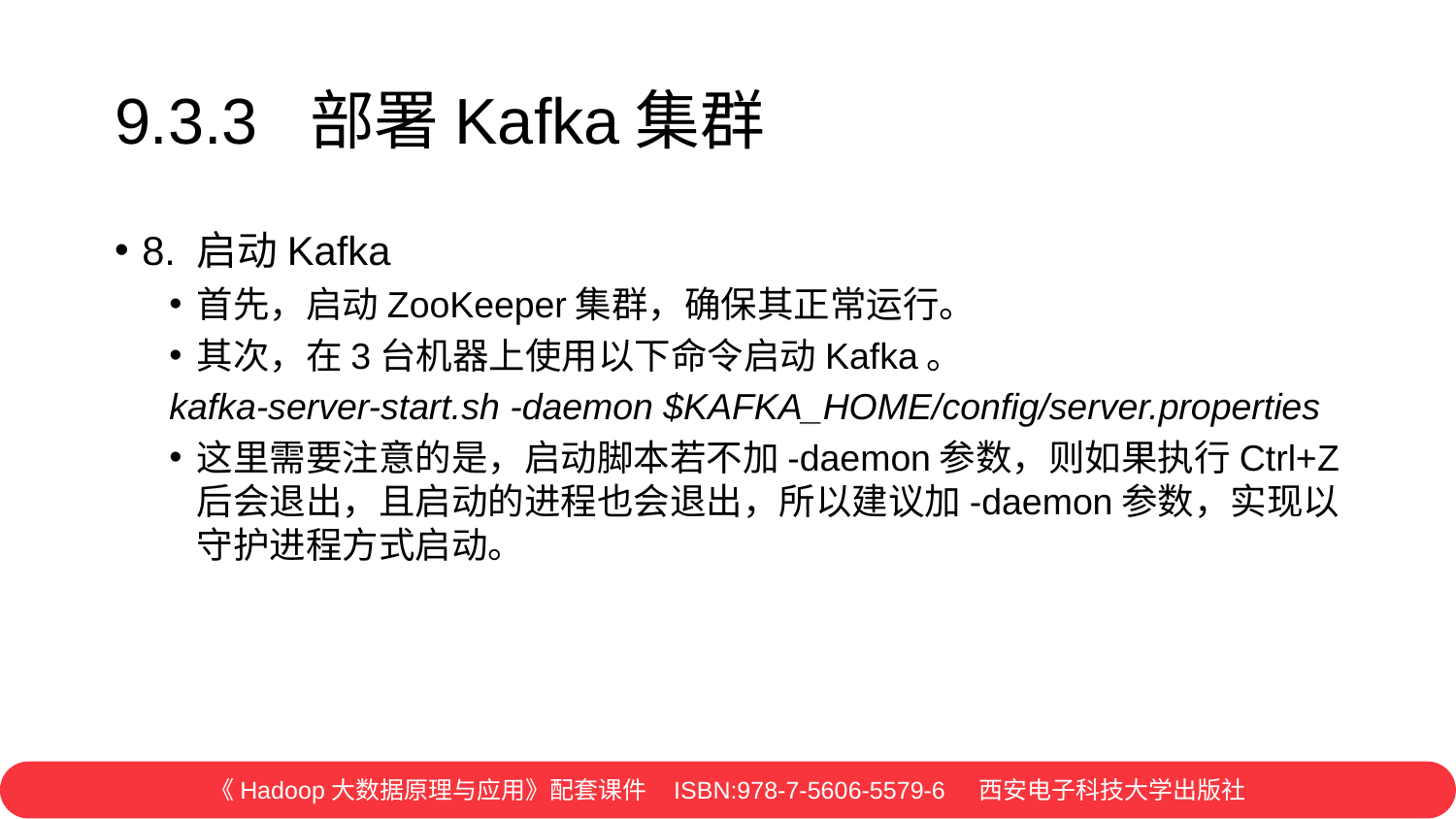

# 9.3.3  部署Kafka集群
8. 启动Kafka
首先，启动ZooKeeper集群，确保其正常运行。
其次，在3台机器上使用以下命令启动Kafka。
kafka-server-start.sh -daemon $KAFKA_HOME/config/server.properties
这里需要注意的是，启动脚本若不加-daemon参数，则如果执行Ctrl+Z后会退出，且启动的进程也会退出，所以建议加-daemon参数，实现以守护进程方式启动。